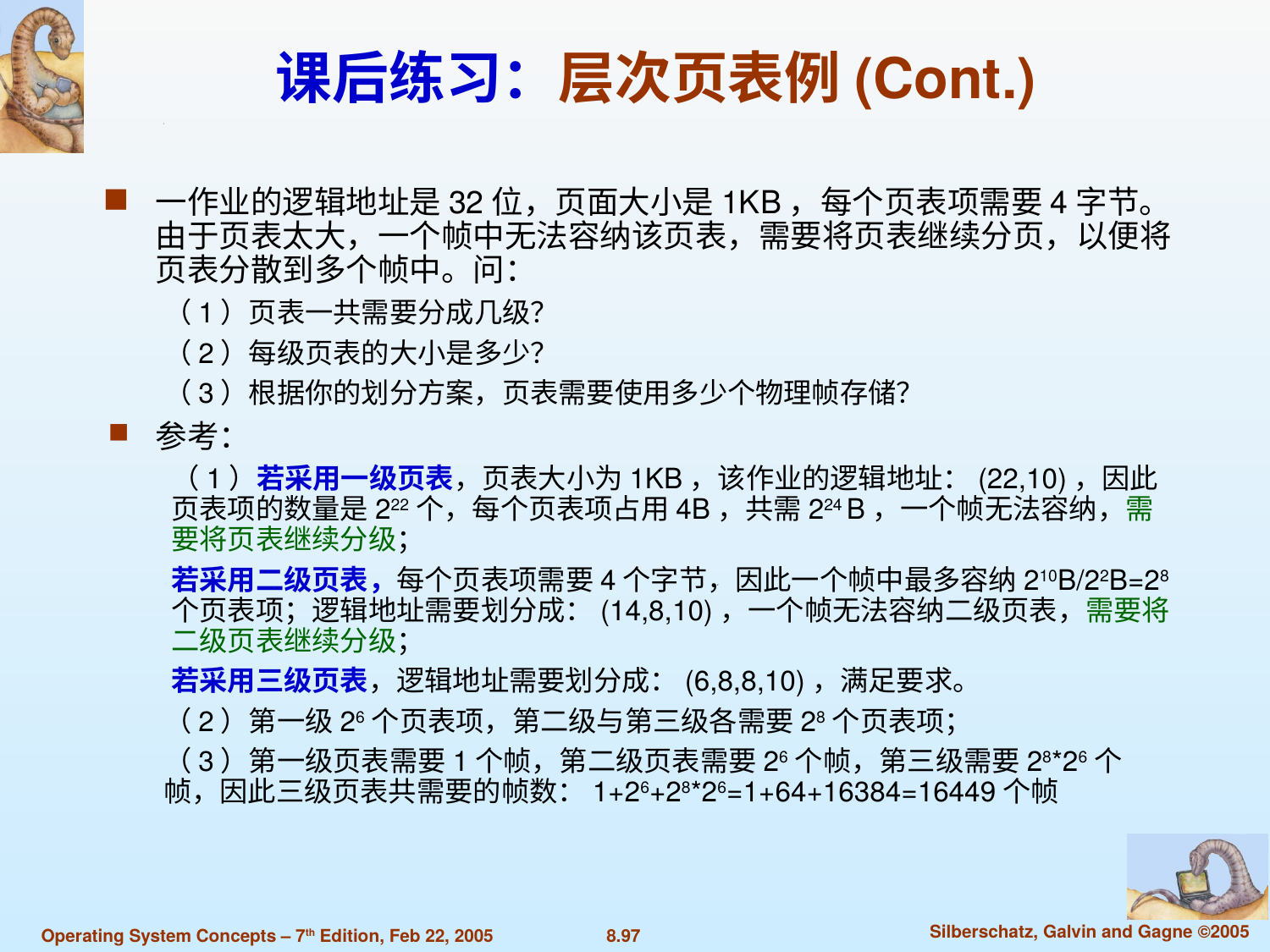

课后练习：层次页表例(Cont.)
一作业的逻辑地址是32位，页面大小是1KB，每个页表项需要4字节。由于页表太大，一个帧中无法容纳该页表，需要将页表继续分页，以便将页表分散到多个帧中。问：
（1）页表一共需要分成几级？
（2）每级页表的大小是多少？
（3）根据你的划分方案，页表需要使用多少个物理帧存储？
参考：
（1）若采用一级页表，页表大小为1KB，该作业的逻辑地址：(22,10)，因此页表项的数量是222个，每个页表项占用4B，共需224 B，一个帧无法容纳，需要将页表继续分级；
若采用二级页表，每个页表项需要4个字节，因此一个帧中最多容纳210B/22B=28个页表项；逻辑地址需要划分成：(14,8,10)，一个帧无法容纳二级页表，需要将二级页表继续分级；
若采用三级页表，逻辑地址需要划分成：(6,8,8,10)，满足要求。
（2）第一级26个页表项，第二级与第三级各需要28个页表项；
（3）第一级页表需要1个帧，第二级页表需要26个帧，第三级需要28*26个帧，因此三级页表共需要的帧数：1+26+28*26=1+64+16384=16449个帧